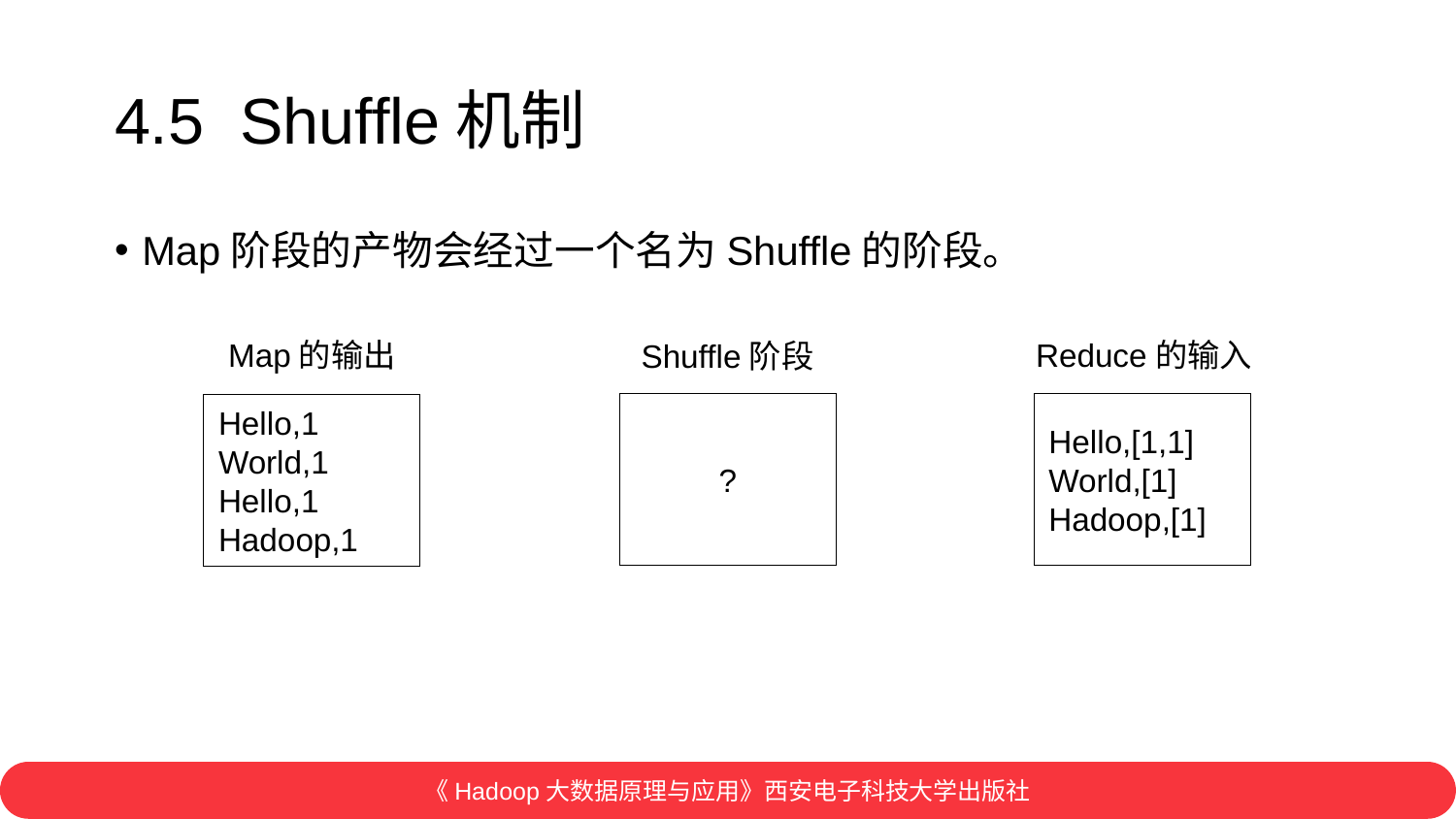

# 4.5  Shuffle机制
Map阶段的产物会经过一个名为Shuffle的阶段。
Reduce的输入
Map的输出
Shuffle阶段
?
Hello,[1,1]
World,[1]
Hadoop,[1]
Hello,1
World,1
Hello,1
Hadoop,1